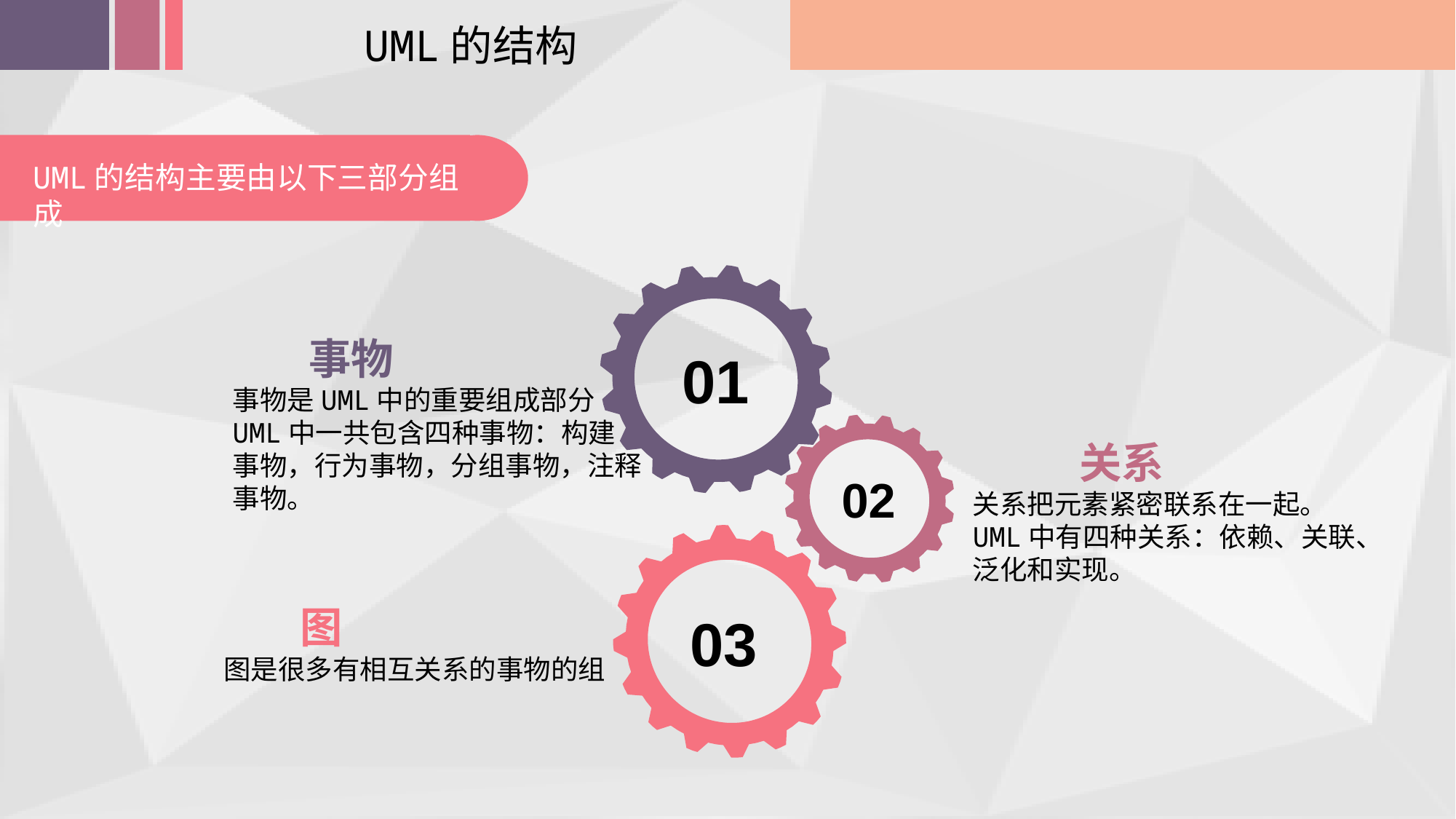

UML的结构

UML的结构主要由以下三部分组成

          事物
事物是UML中的重要组成部分
UML中一共包含四种事物：构建
事物，行为事物，分组事物，注释
事物。
01

          关系
关系把元素紧密联系在一起。
UML中有四种关系：依赖、关联、
泛化和实现。
02

          图
图是很多有相互关系的事物的组
03